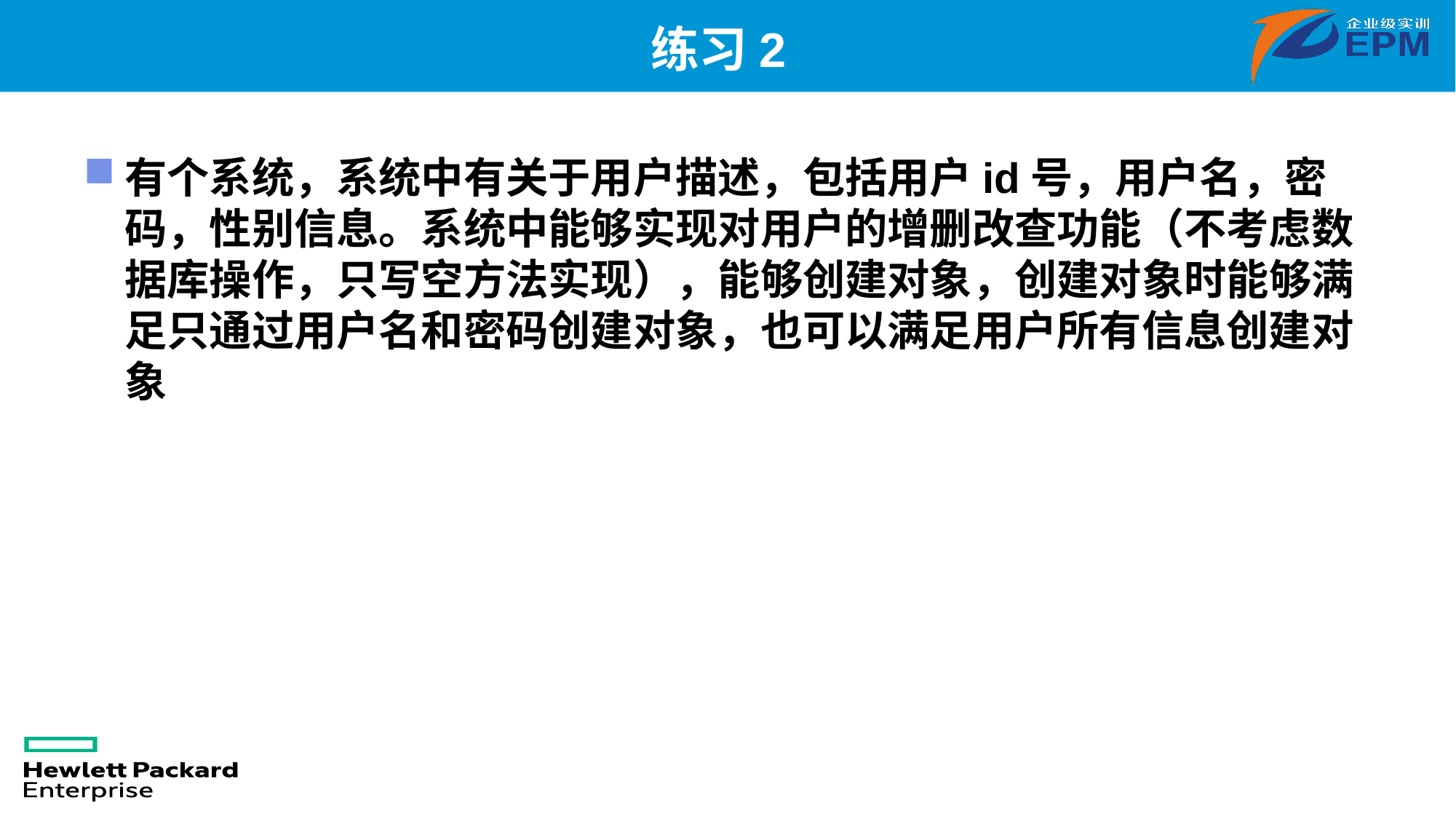

# 练习2
有个系统，系统中有关于用户描述，包括用户id号，用户名，密码，性别信息。系统中能够实现对用户的增删改查功能（不考虑数据库操作，只写空方法实现），能够创建对象，创建对象时能够满足只通过用户名和密码创建对象，也可以满足用户所有信息创建对象